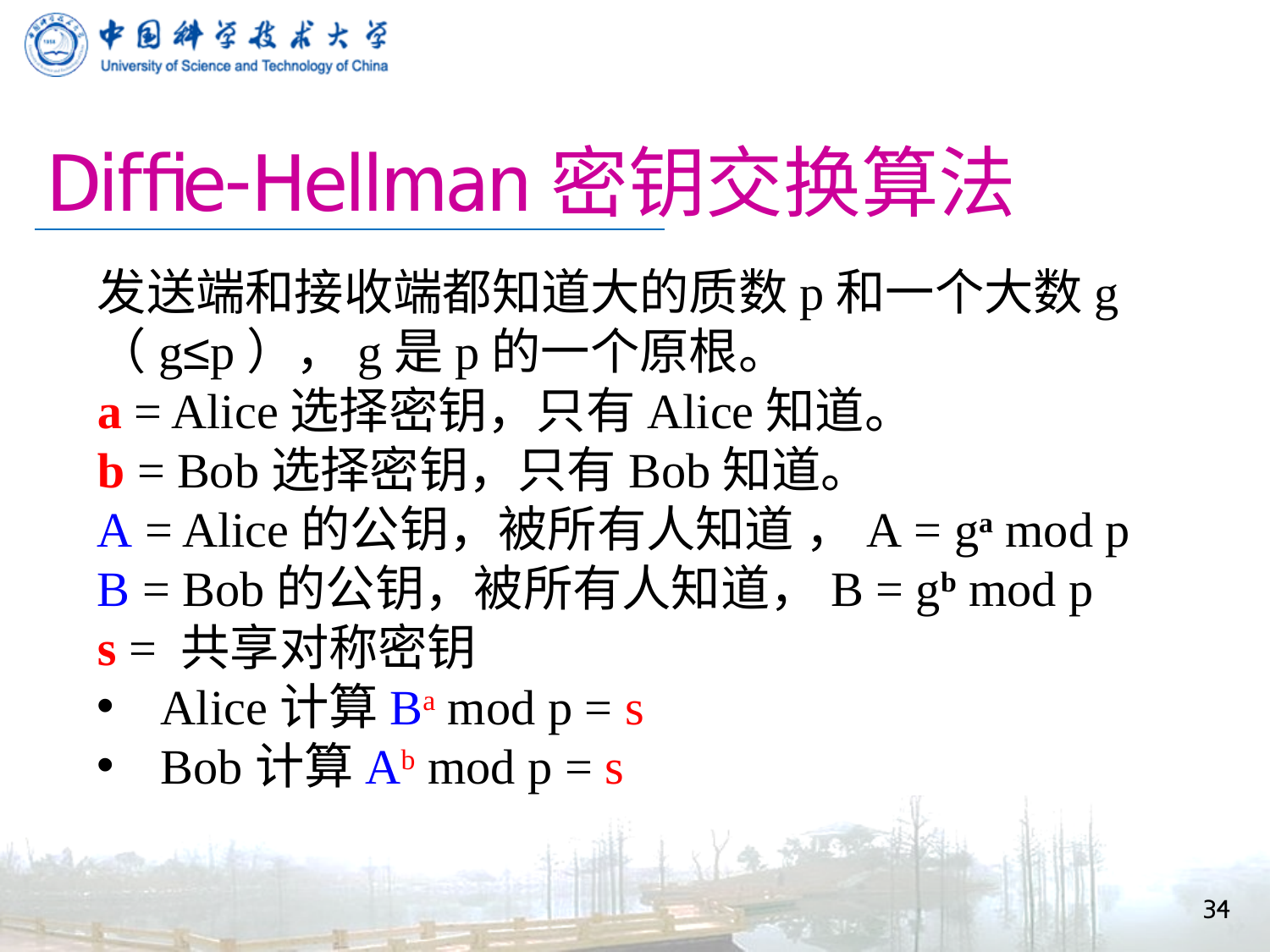

# Diffie-Hellman密钥交换算法
发送端和接收端都知道大的质数p和一个大数g（g≤p），g是p的一个原根。
a = Alice选择密钥，只有Alice知道。
b = Bob选择密钥，只有Bob知道。
A = Alice的公钥，被所有人知道 ，A = ga mod p
B = Bob的公钥，被所有人知道，B = gb mod p
s = 共享对称密钥
Alice计算Ba mod p = s
Bob计算Ab mod p = s
34